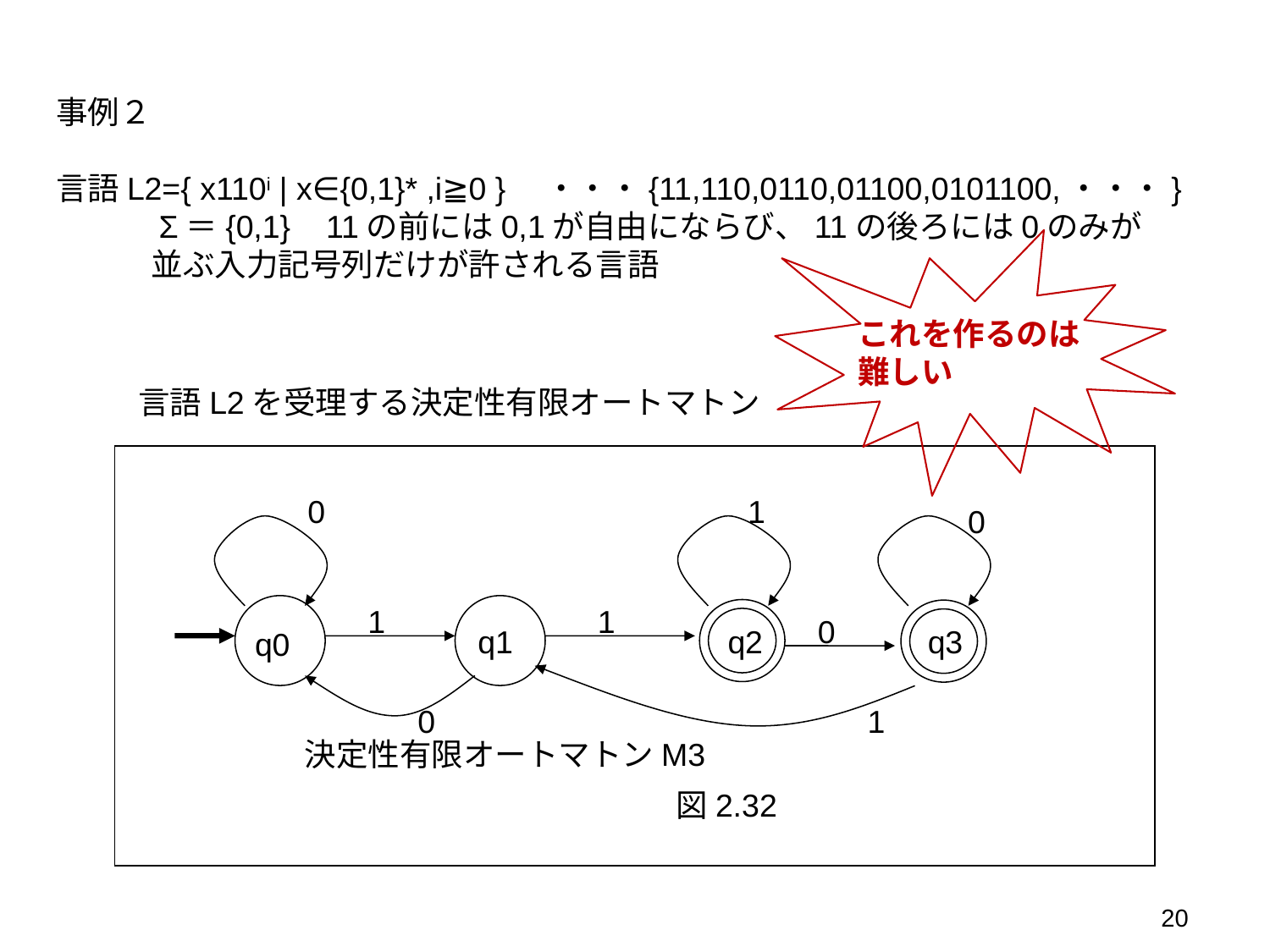

事例２

言語L2={ x110i | x∈{0,1}* ,i≧0 }　・・・{11,110,0110,01100,0101100,・・・}
　　　Σ＝{0,1}    11の前には0,1が自由にならび、11の後ろには0のみが
　　　並ぶ入力記号列だけが許される言語

これを作るのは
難しい
言語L2を受理する決定性有限オートマトン

0
1
0

1

1
0
q1
q2
q3
q0

0
1
決定性有限オートマトンM3

図2.32
20